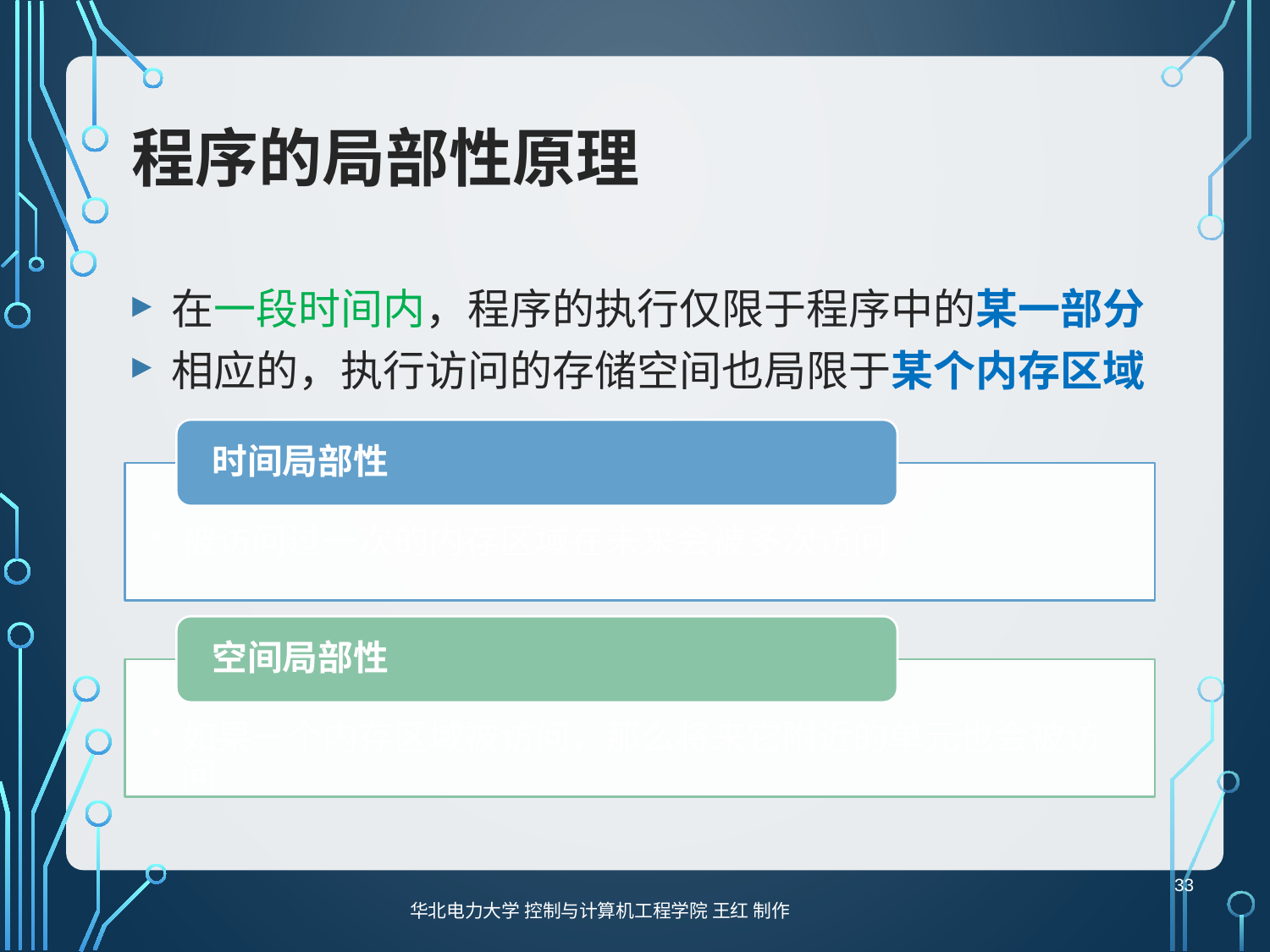

# 程序的局部性原理
在一段时间内，程序的执行仅限于程序中的某一部分
相应的，执行访问的存储空间也局限于某个内存区域
被访问过一次的内存区域在未来会被多次访问
时间局部性
如果一个内存区域被访问，那么将来它附近的单元也会被访问
空间局部性
33
华北电力大学 控制与计算机工程学院 王红 制作